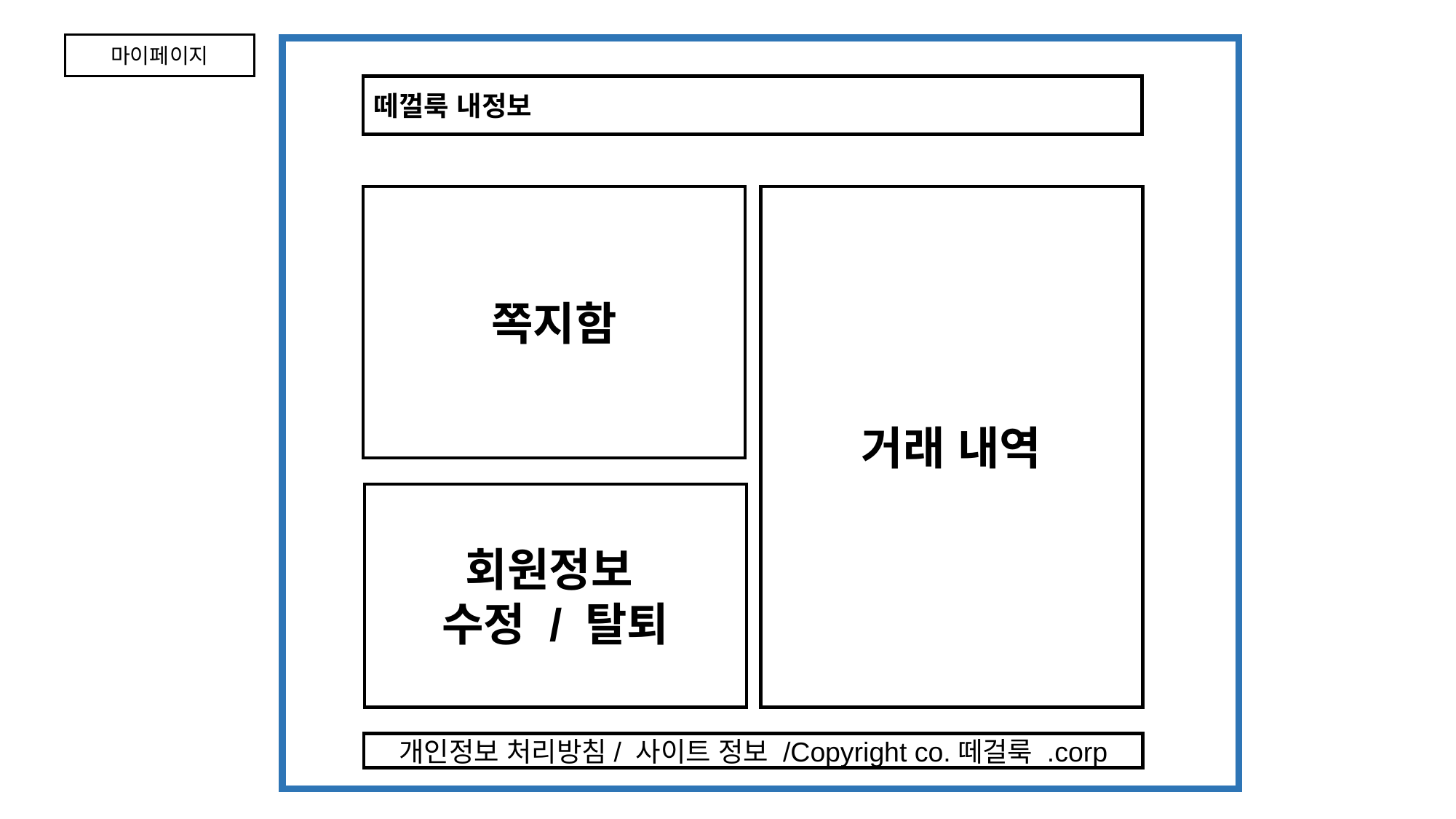

마이페이지

떼껄룩 내정보
쪽지함
거래 내역
회원정보
수정 / 탈퇴
개인정보 처리방침/ 사이트 정보 /Copyright co.떼걸룩 .corp